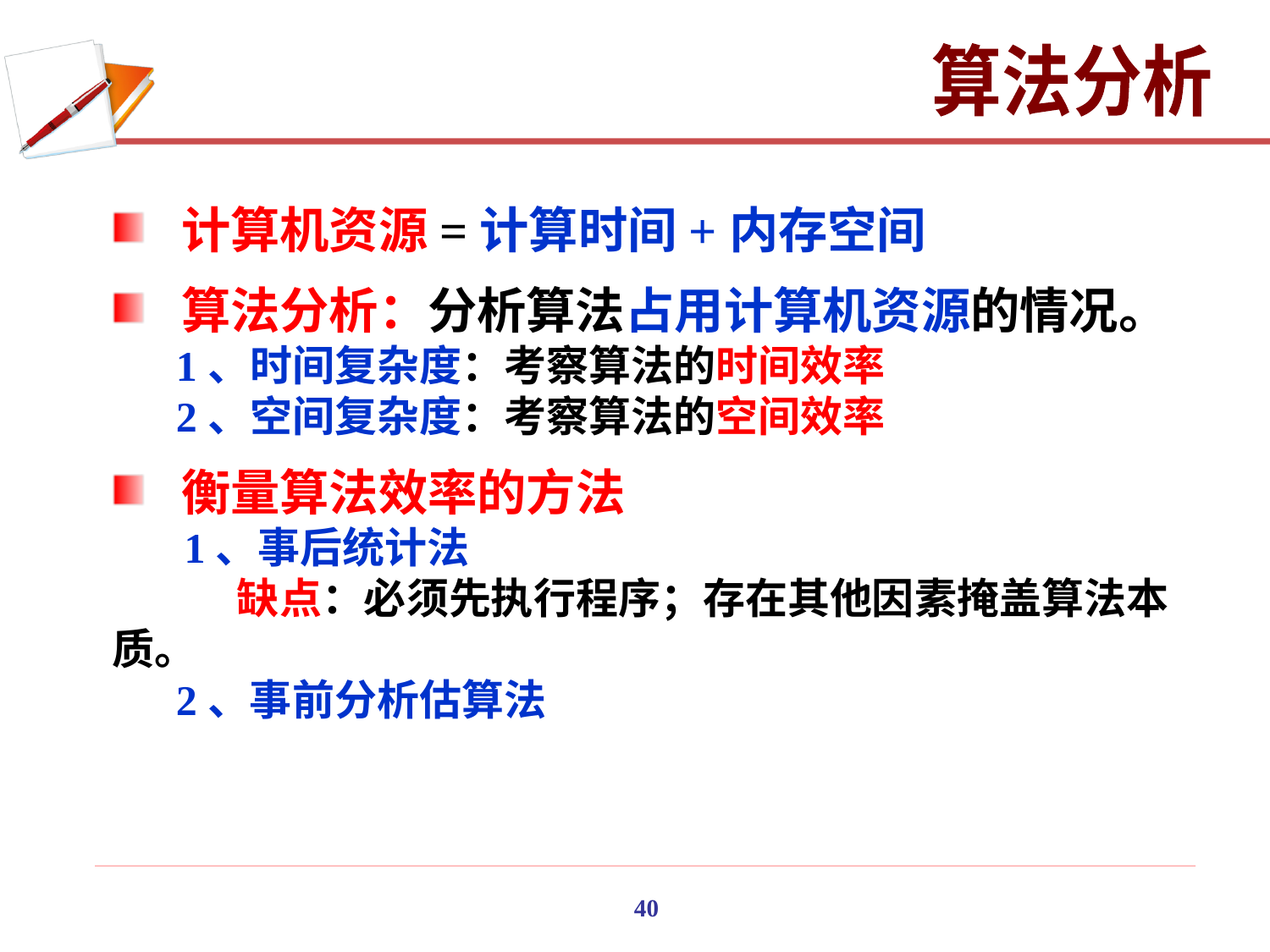

算法分析
  计算机资源=计算时间+内存空间
  算法分析：分析算法占用计算机资源的情况。
      1、时间复杂度：考察算法的时间效率
      2、空间复杂度：考察算法的空间效率
  衡量算法效率的方法
　  1、事后统计法
            缺点：必须先执行程序；存在其他因素掩盖算法本质。
      2、事前分析估算法